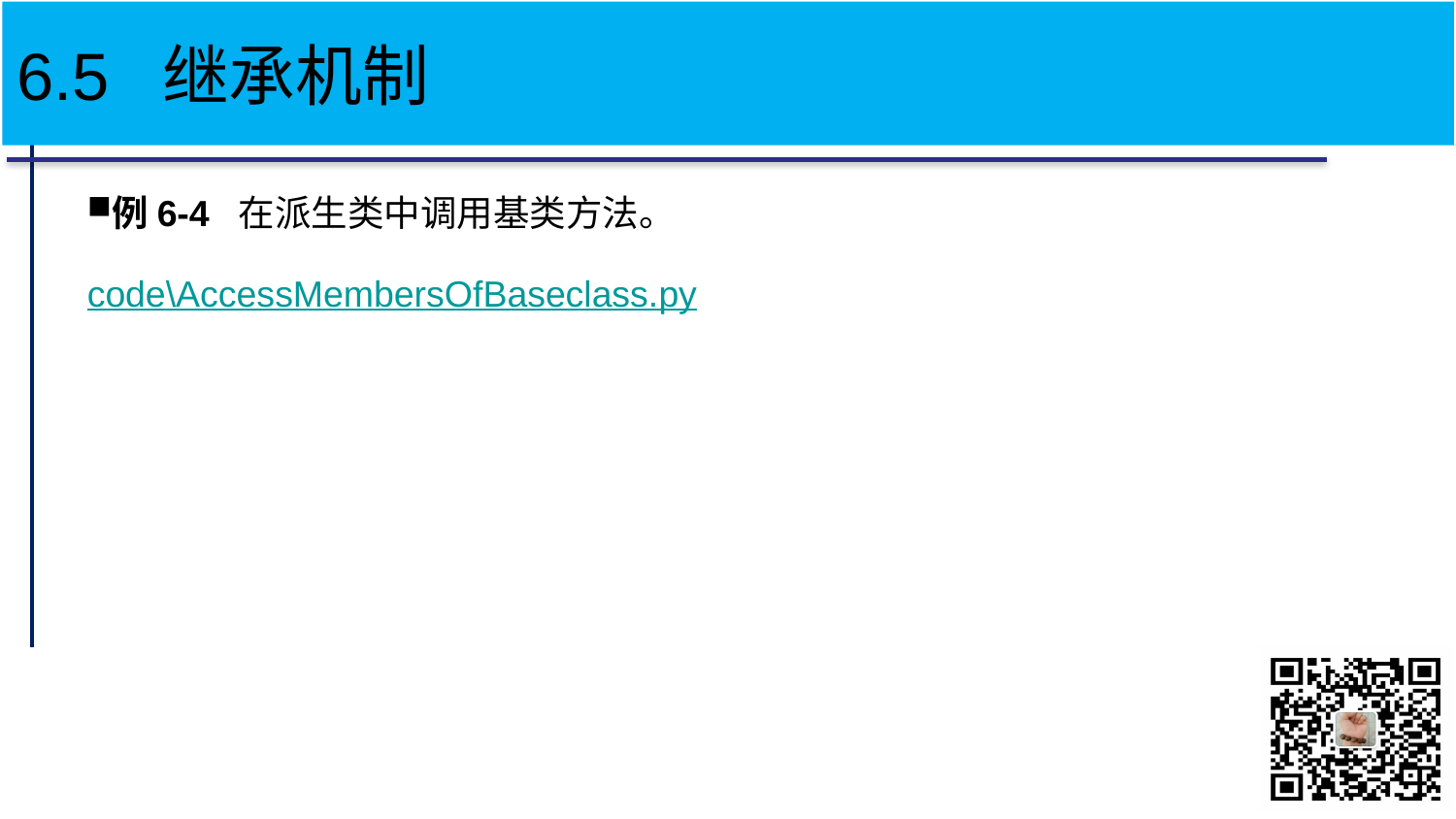

# 6.5  继承机制
例6-4  在派生类中调用基类方法。

code\AccessMembersOfBaseclass.py
71